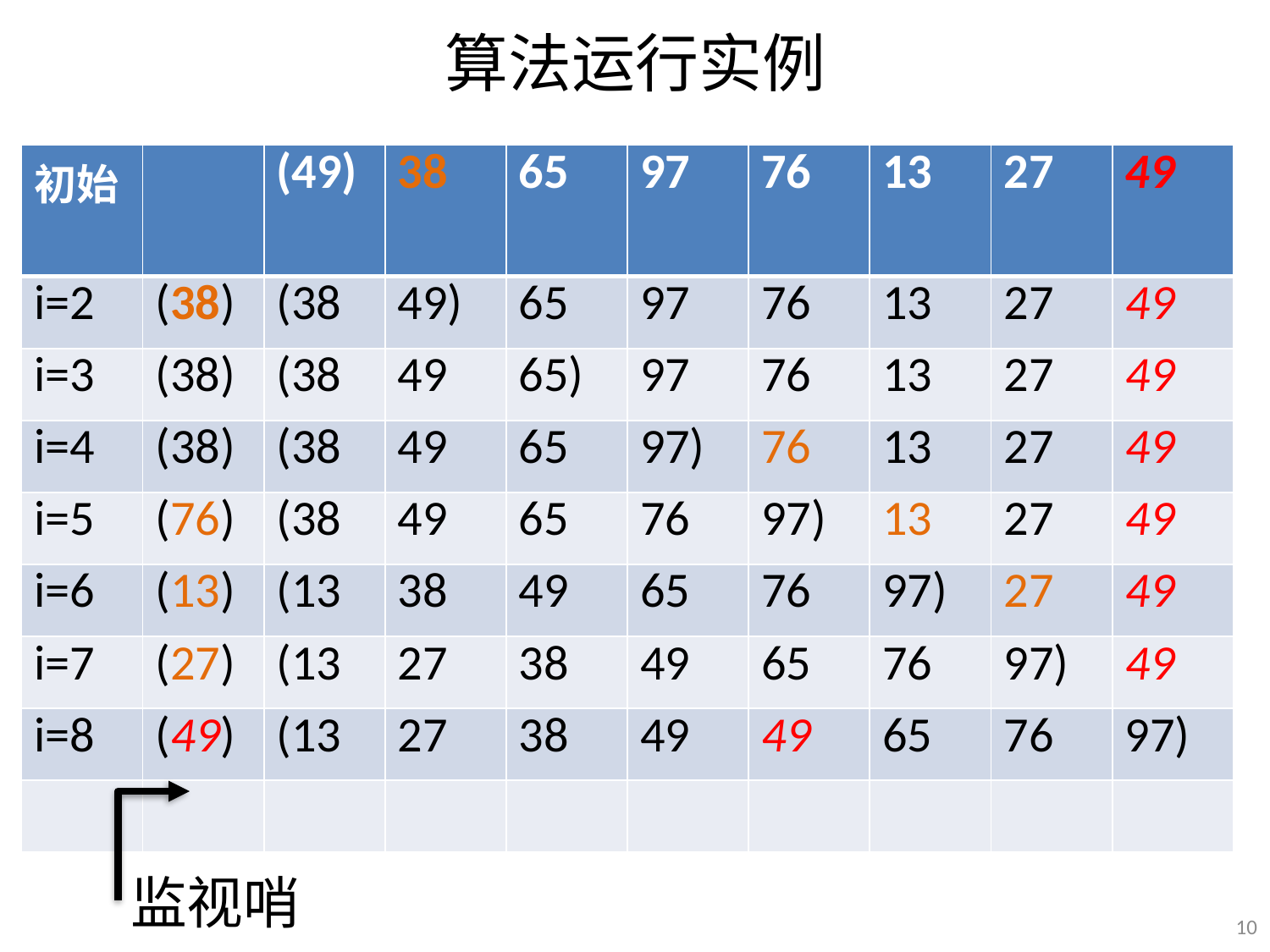

# 算法运行实例
| 初始 |  | (49) | 38 | 65 | 97 | 76 | 13 | 27 | 49 |
| --- | --- | --- | --- | --- | --- | --- | --- | --- | --- |
| i=2 | (38) | (38 | 49) | 65 | 97 | 76 | 13 | 27 | 49 |
| i=3 | (38) | (38 | 49 | 65) | 97 | 76 | 13 | 27 | 49 |
| i=4 | (38) | (38 | 49 | 65 | 97) | 76 | 13 | 27 | 49 |
| i=5 | (76) | (38 | 49 | 65 | 76 | 97) | 13 | 27 | 49 |
| i=6 | (13) | (13 | 38 | 49 | 65 | 76 | 97) | 27 | 49 |
| i=7 | (27) | (13 | 27 | 38 | 49 | 65 | 76 | 97) | 49 |
| i=8 | (49) | (13 | 27 | 38 | 49 | 49 | 65 | 76 | 97) |
|  |  |  |  |  |  |  |  |  |  |
监视哨
10